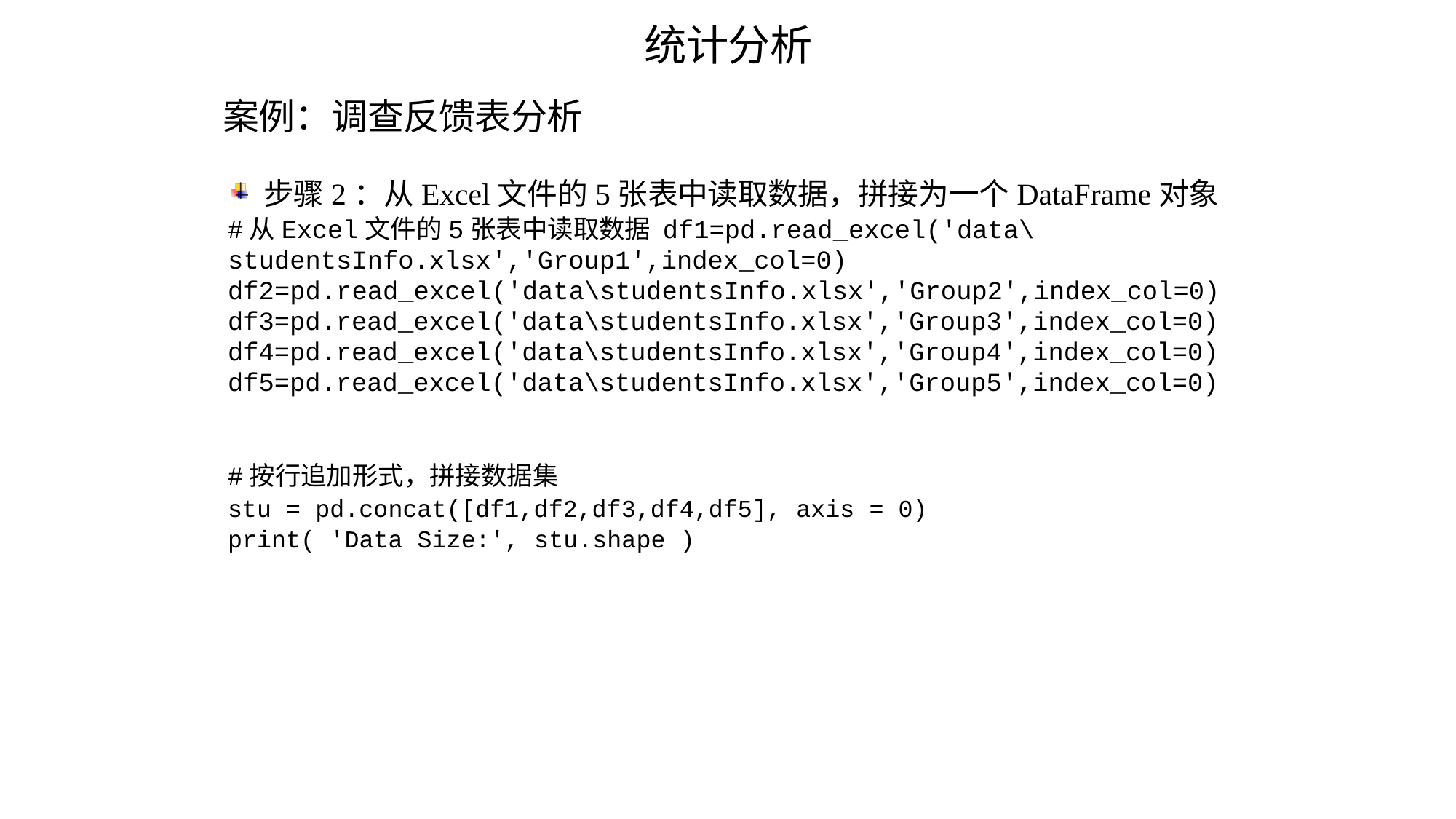

统计分析
# 案例：调查反馈表分析
  步骤2：从Excel文件的5张表中读取数据，拼接为一个DataFrame对象
#从Excel文件的5张表中读取数据 df1=pd.read_excel('data\studentsInfo.xlsx','Group1',index_col=0) df2=pd.read_excel('data\studentsInfo.xlsx','Group2',index_col=0) df3=pd.read_excel('data\studentsInfo.xlsx','Group3',index_col=0) df4=pd.read_excel('data\studentsInfo.xlsx','Group4',index_col=0) df5=pd.read_excel('data\studentsInfo.xlsx','Group5',index_col=0)

#按行追加形式，拼接数据集
stu = pd.concat([df1,df2,df3,df4,df5], axis = 0) print( 'Data Size:', stu.shape )